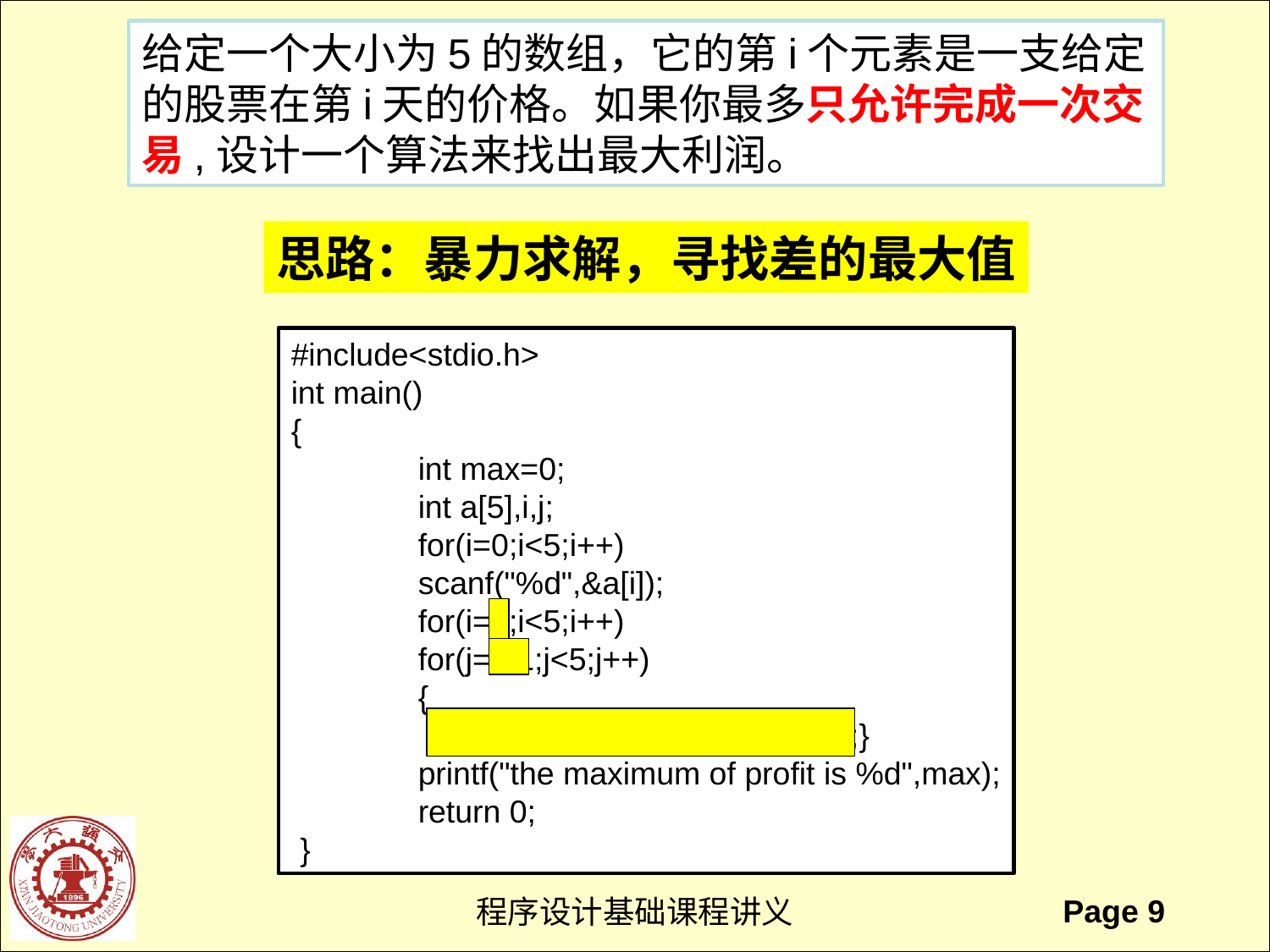

给定一个大小为5的数组，它的第i个元素是一支给定的股票在第i天的价格。如果你最多只允许完成一次交易,设计一个算法来找出最大利润。
思路：暴力求解，寻找差的最大值
#include<stdio.h>
int main()
{
	int max=0;
	int a[5],i,j;
	for(i=0;i<5;i++)
	scanf("%d",&a[i]);
	for(i=0;i<5;i++)
	for(j=i+1;j<5;j++)
	{
	  if(max<(a[j]-a[i])) max=a[j]-a[i];}
	printf("the maximum of profit is %d",max);
	return 0;
 }